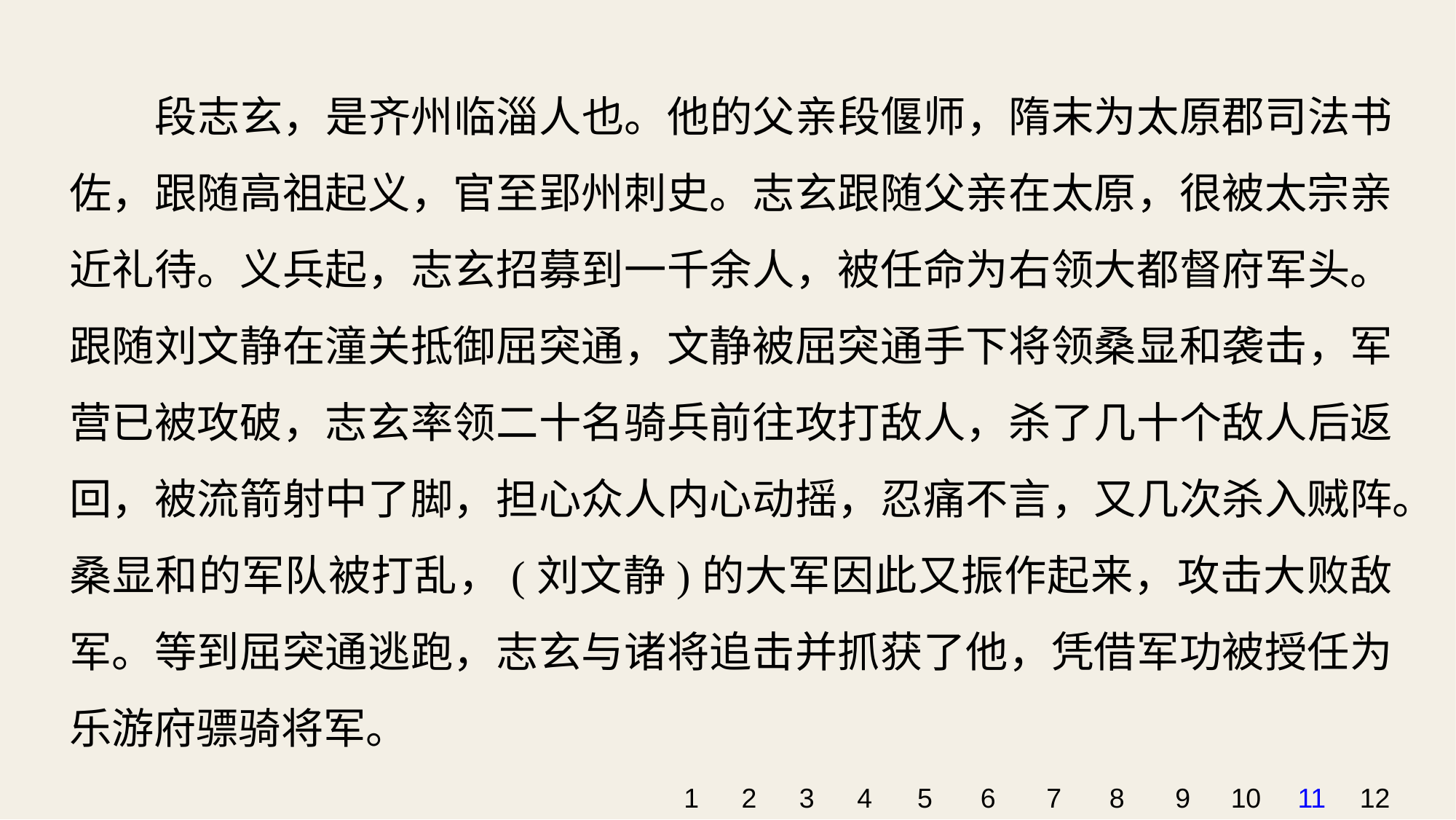

段志玄，是齐州临淄人也。他的父亲段偃师，隋末为太原郡司法书佐，跟随高祖起义，官至郢州刺史。志玄跟随父亲在太原，很被太宗亲近礼待。义兵起，志玄招募到一千余人，被任命为右领大都督府军头。跟随刘文静在潼关抵御屈突通，文静被屈突通手下将领桑显和袭击，军营已被攻破，志玄率领二十名骑兵前往攻打敌人，杀了几十个敌人后返回，被流箭射中了脚，担心众人内心动摇，忍痛不言，又几次杀入贼阵。桑显和的军队被打乱，(刘文静)的大军因此又振作起来，攻击大败敌军。等到屈突通逃跑，志玄与诸将追击并抓获了他，凭借军功被授任为乐游府骠骑将军。
1
2
3
4
5
6
7
8
9
10
11
12